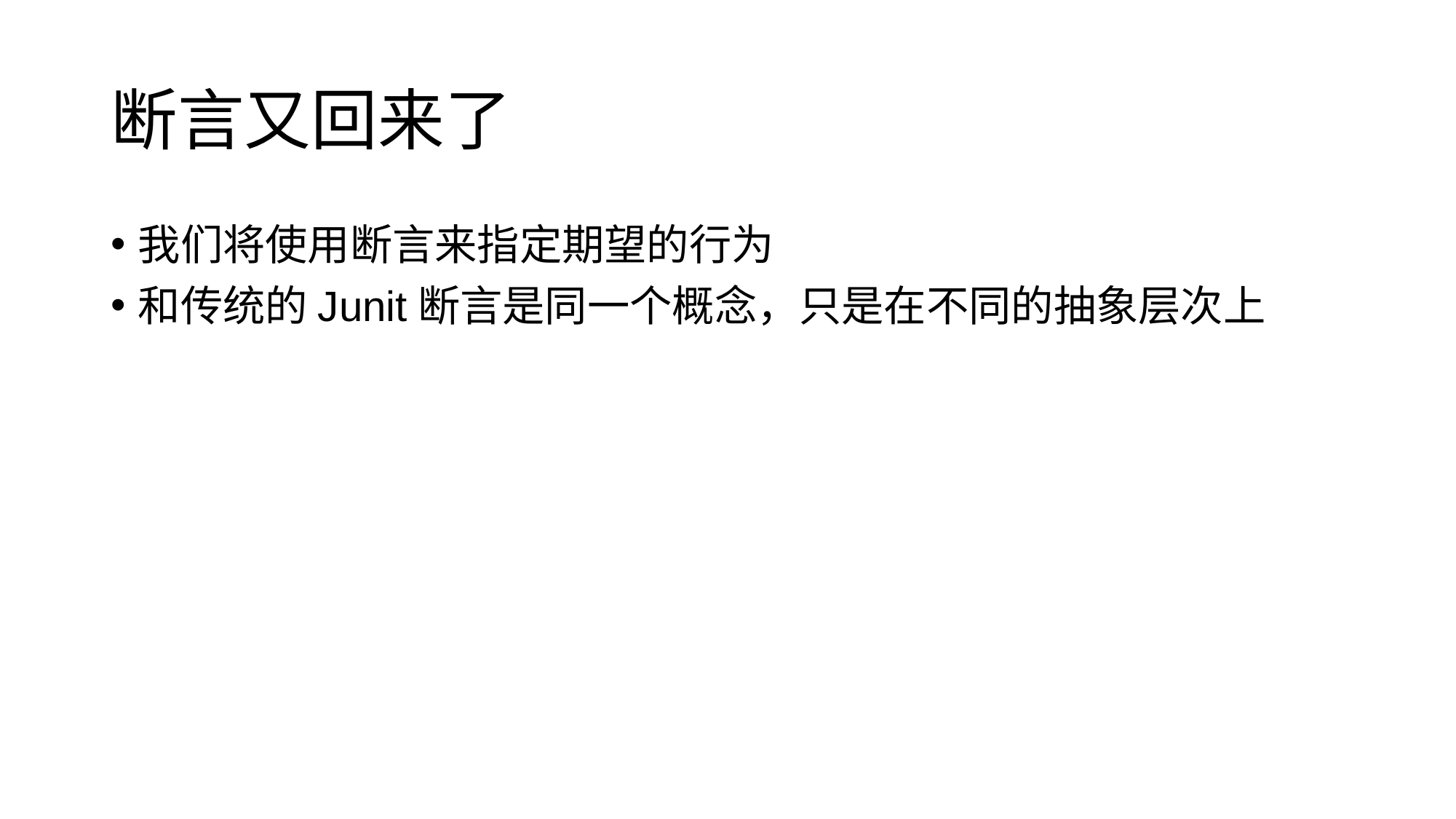

# 断言又回来了
我们将使用断言来指定期望的行为
和传统的Junit断言是同一个概念，只是在不同的抽象层次上